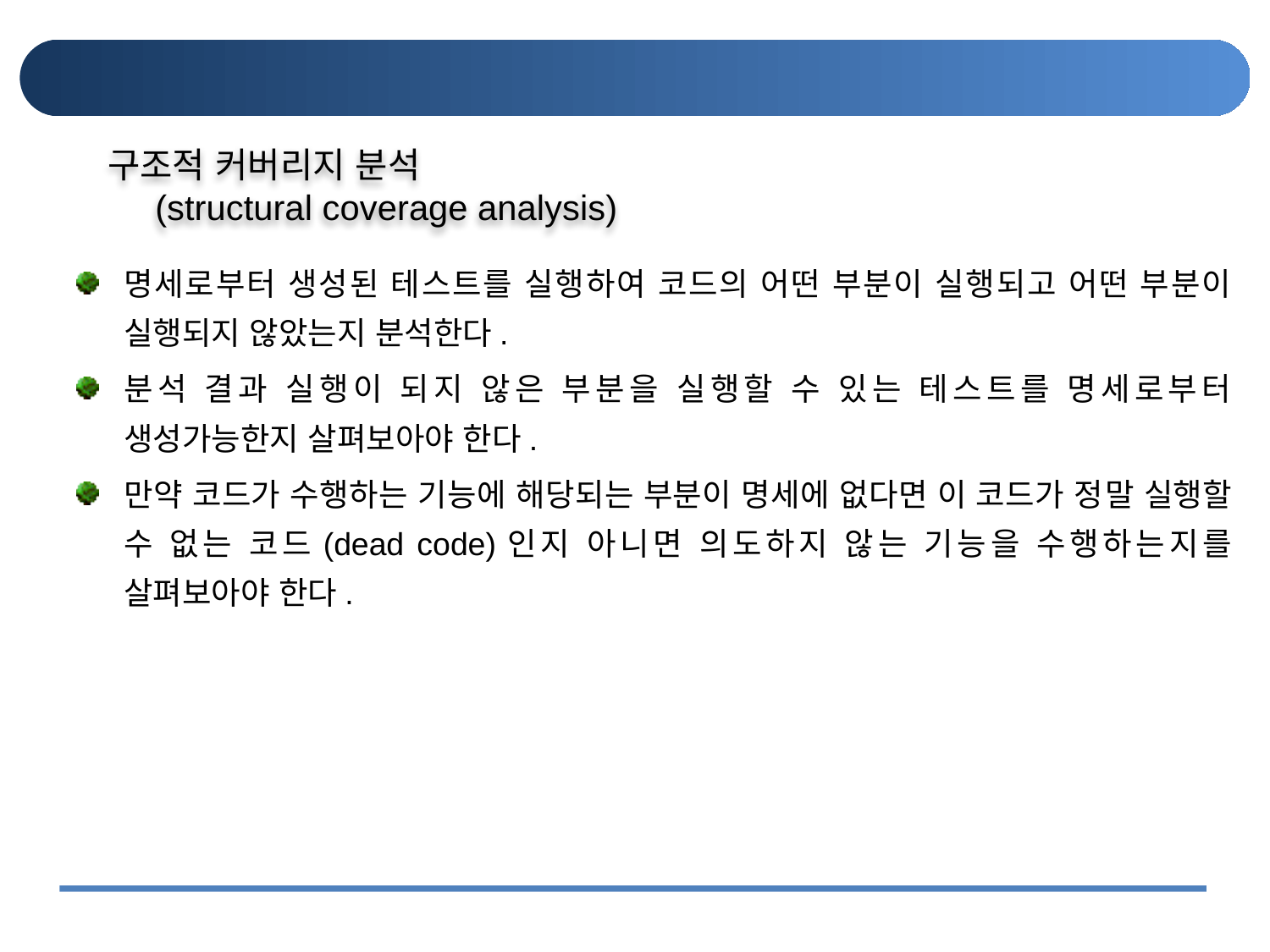

#
구조적 커버리지 분석
(structural coverage analysis)
명세로부터 생성된 테스트를 실행하여 코드의 어떤 부분이 실행되고 어떤 부분이 실행되지 않았는지 분석한다.
분석 결과 실행이 되지 않은 부분을 실행할 수 있는 테스트를 명세로부터 생성가능한지 살펴보아야 한다.
만약 코드가 수행하는 기능에 해당되는 부분이 명세에 없다면 이 코드가 정말 실행할 수 없는 코드(dead code)인지 아니면 의도하지 않는 기능을 수행하는지를 살펴보아야 한다.